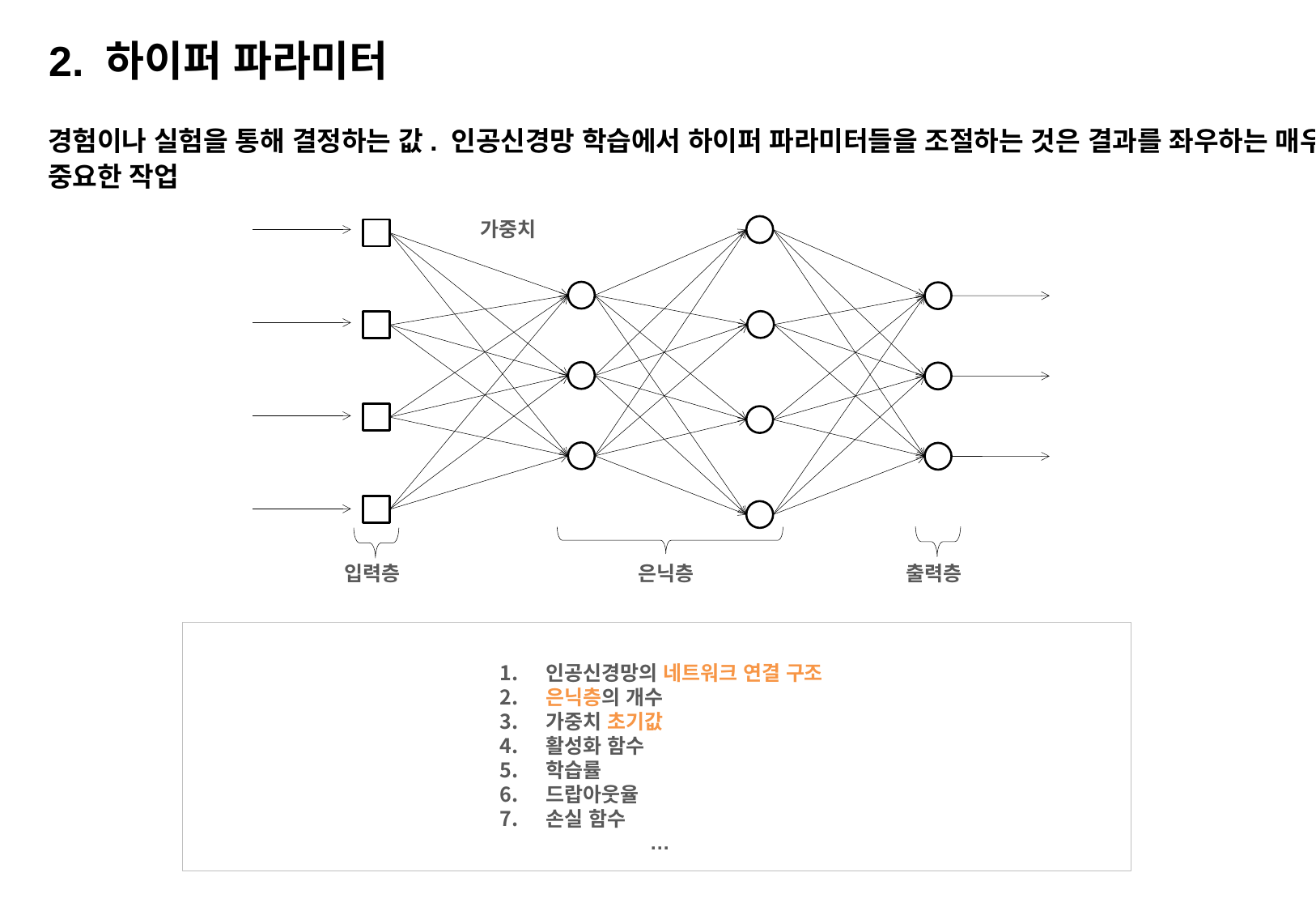

2. 하이퍼 파라미터
경험이나 실험을 통해 결정하는 값. 인공신경망 학습에서 하이퍼 파라미터들을 조절하는 것은 결과를 좌우하는 매우 중요한 작업
가중치

입력층
은닉층
출력층
인공신경망의 네트워크 연결 구조
은닉층의 개수
가중치 초기값
활성화 함수
학습률
드랍아웃율
손실 함수
	     …